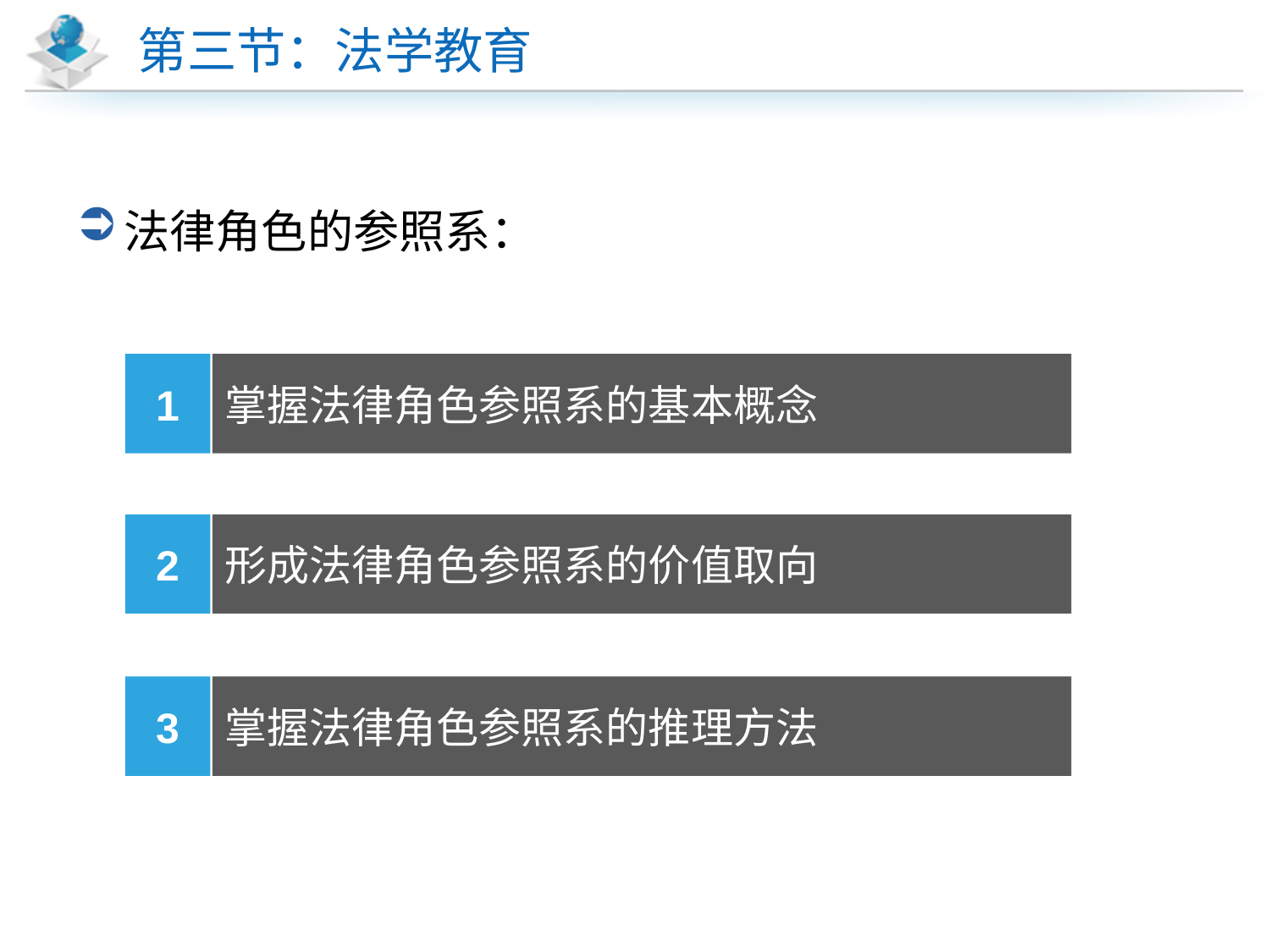

# 第三节：法学教育
法律角色的参照系：
1
掌握法律角色参照系的基本概念
2
形成法律角色参照系的价值取向
3
掌握法律角色参照系的推理方法